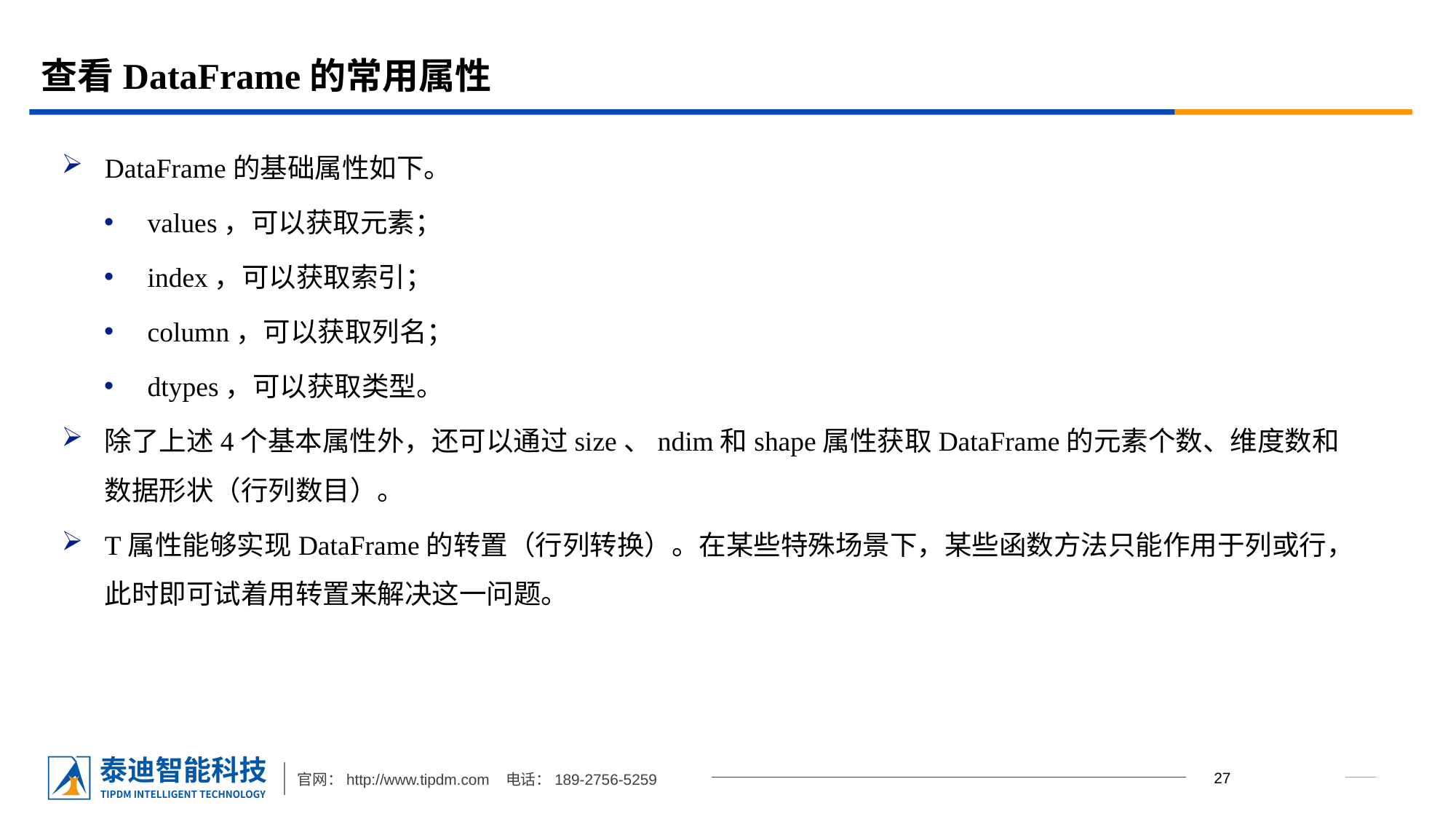

# 查看DataFrame的常用属性
DataFrame的基础属性如下。
values，可以获取元素；
index，可以获取索引；
column，可以获取列名；
dtypes，可以获取类型。
除了上述4个基本属性外，还可以通过size、ndim和shape属性获取DataFrame的元素个数、维度数和数据形状（行列数目）。
T属性能够实现DataFrame的转置（行列转换）。在某些特殊场景下，某些函数方法只能作用于列或行，此时即可试着用转置来解决这一问题。